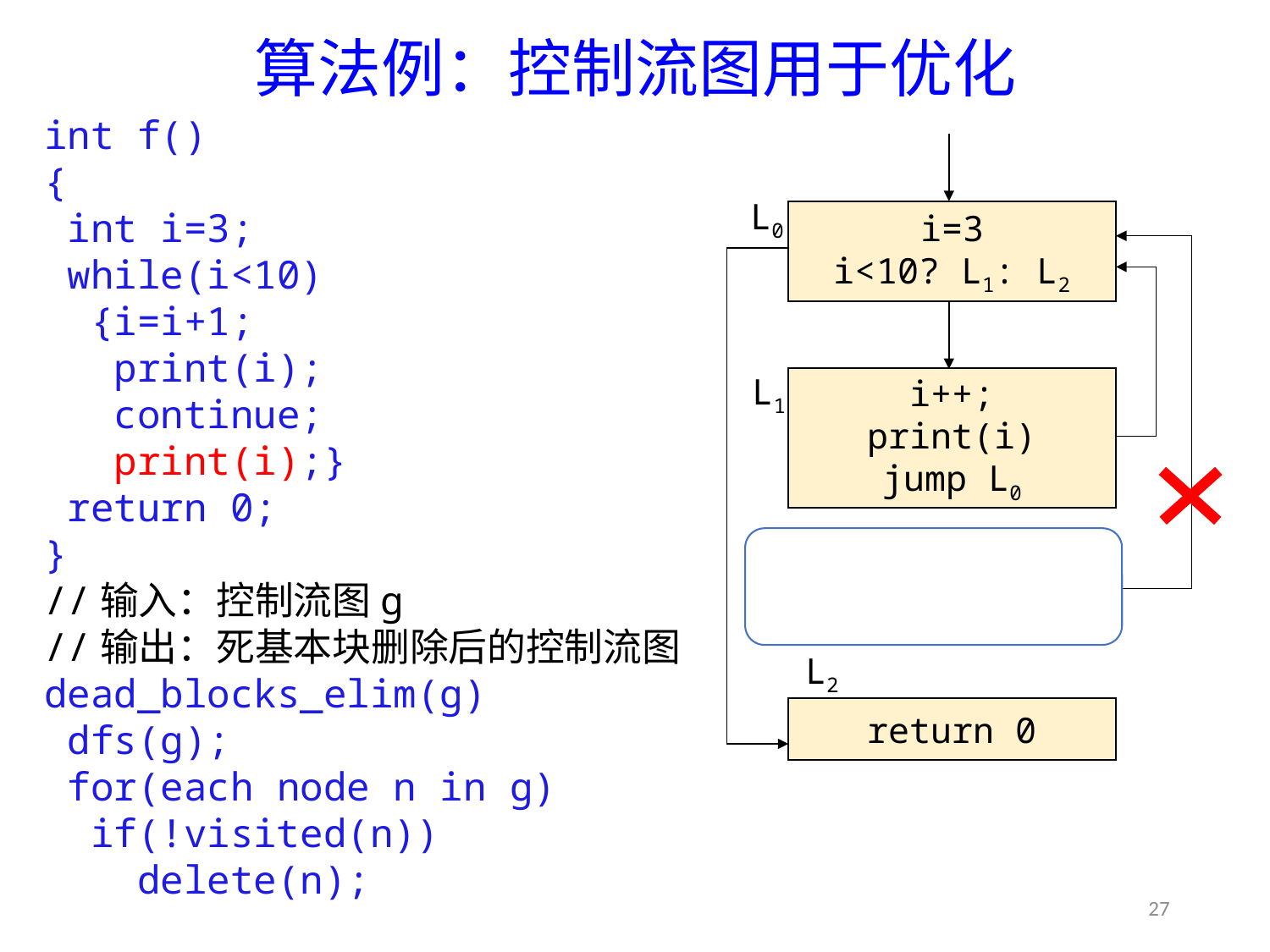

# 算法例：控制流图用于优化
int f()
{
 int i=3;
 while(i<10)
  {i=i+1;
   print(i);
   continue;
   print(i);}
 return 0;
}
//输入：控制流图g
//输出：死基本块删除后的控制流图
dead_blocks_elim(g)
 dfs(g);
 for(each node n in g)
  if(!visited(n))
    delete(n);
L0
i=3
i<10? L1: L2
L1
i++;
print(i)
jump L0
L3
print(i)
jump L0
L2
return 0

27